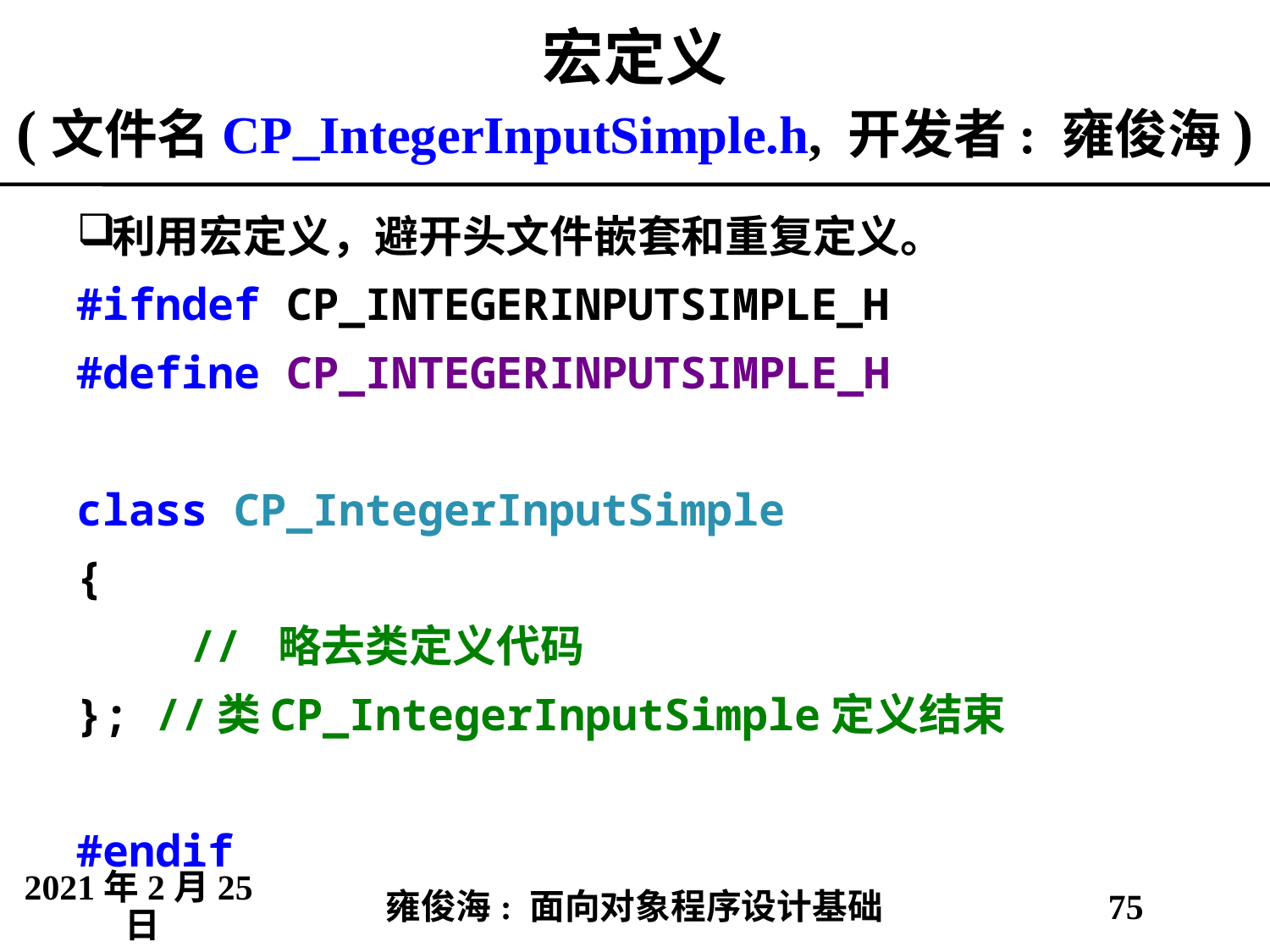

# 宏定义 (文件名CP_IntegerInputSimple.h, 开发者: 雍俊海)

利用宏定义，避开头文件嵌套和重复定义。
#ifndef CP_INTEGERINPUTSIMPLE_H
#define CP_INTEGERINPUTSIMPLE_H

class CP_IntegerInputSimple
{
	// 略去类定义代码
}; //类CP_IntegerInputSimple定义结束

#endif
2021年2月25日
雍俊海: 面向对象程序设计基础
75